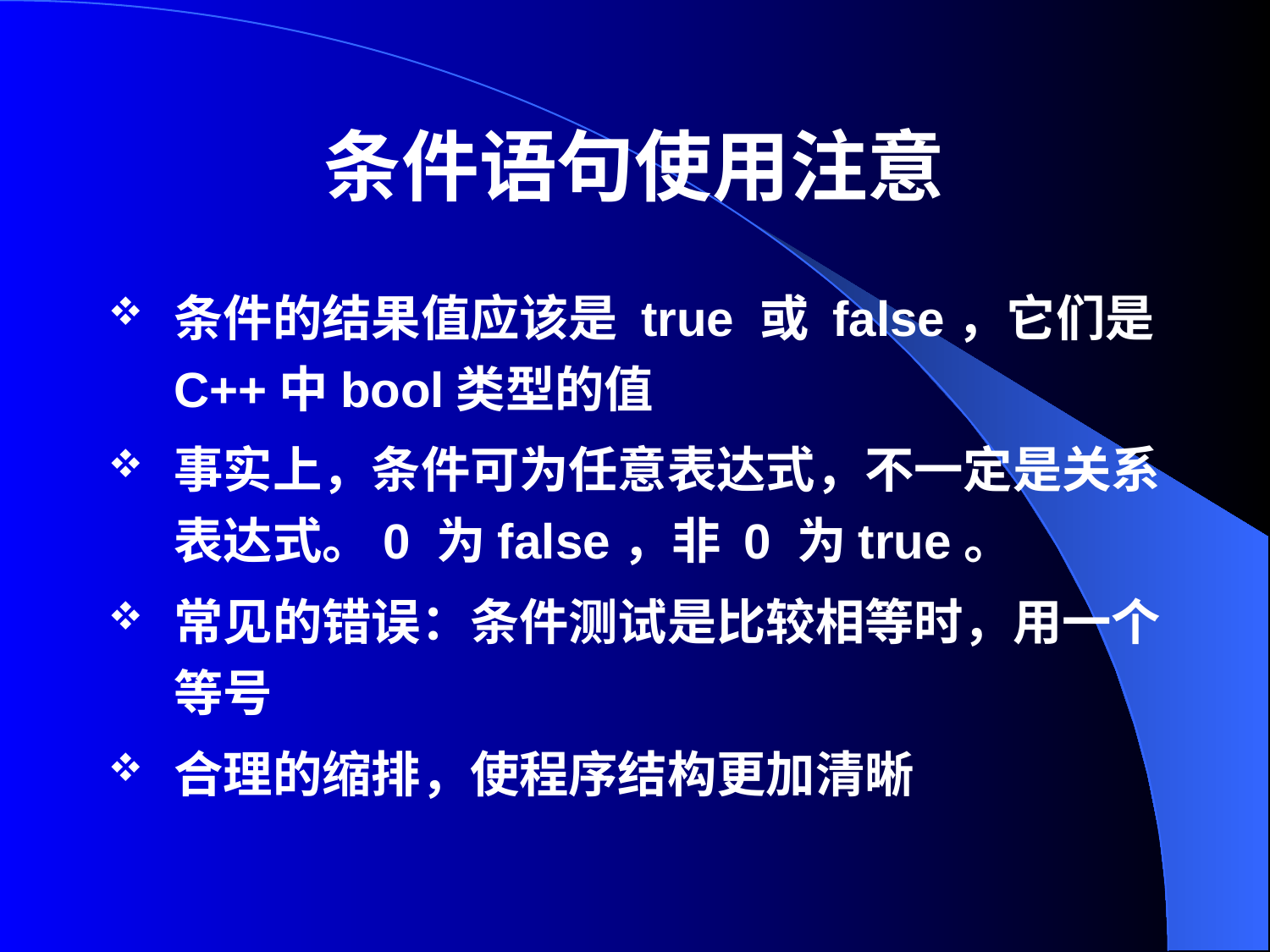

# 条件语句使用注意
条件的结果值应该是 true 或 false，它们是C++中bool类型的值
事实上，条件可为任意表达式，不一定是关系表达式。0 为false，非 0 为true。
常见的错误：条件测试是比较相等时，用一个等号
合理的缩排，使程序结构更加清晰